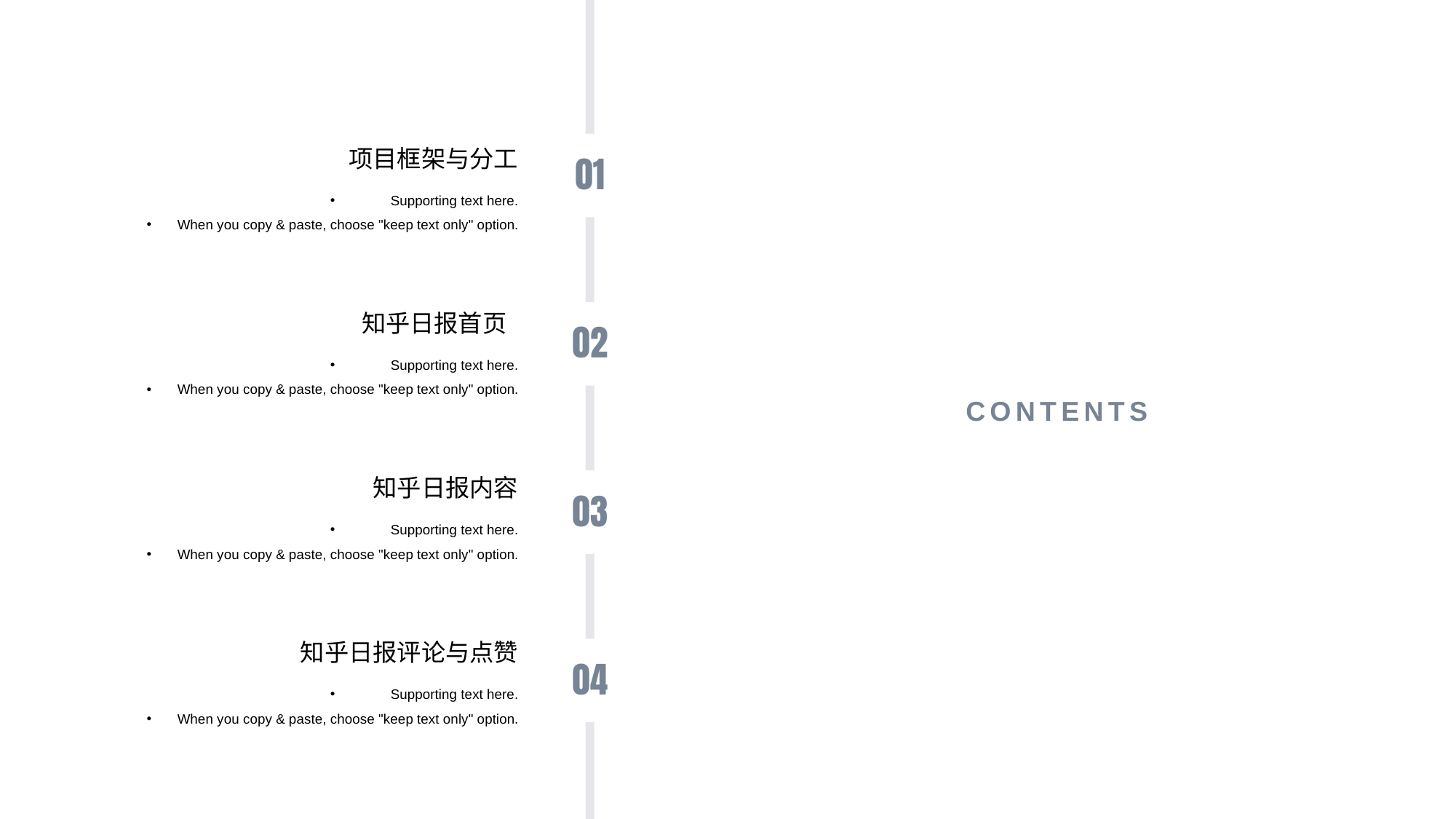

01
02
03
04
项目框架与分工
Supporting text here.
When you copy & paste, choose "keep text only" option.
知乎日报首页
Supporting text here.
When you copy & paste, choose "keep text only" option.

知乎日报内容
Supporting text here.
When you copy & paste, choose "keep text only" option.
知乎日报评论与点赞
Supporting text here.
When you copy & paste, choose "keep text only" option.
CONTENTS